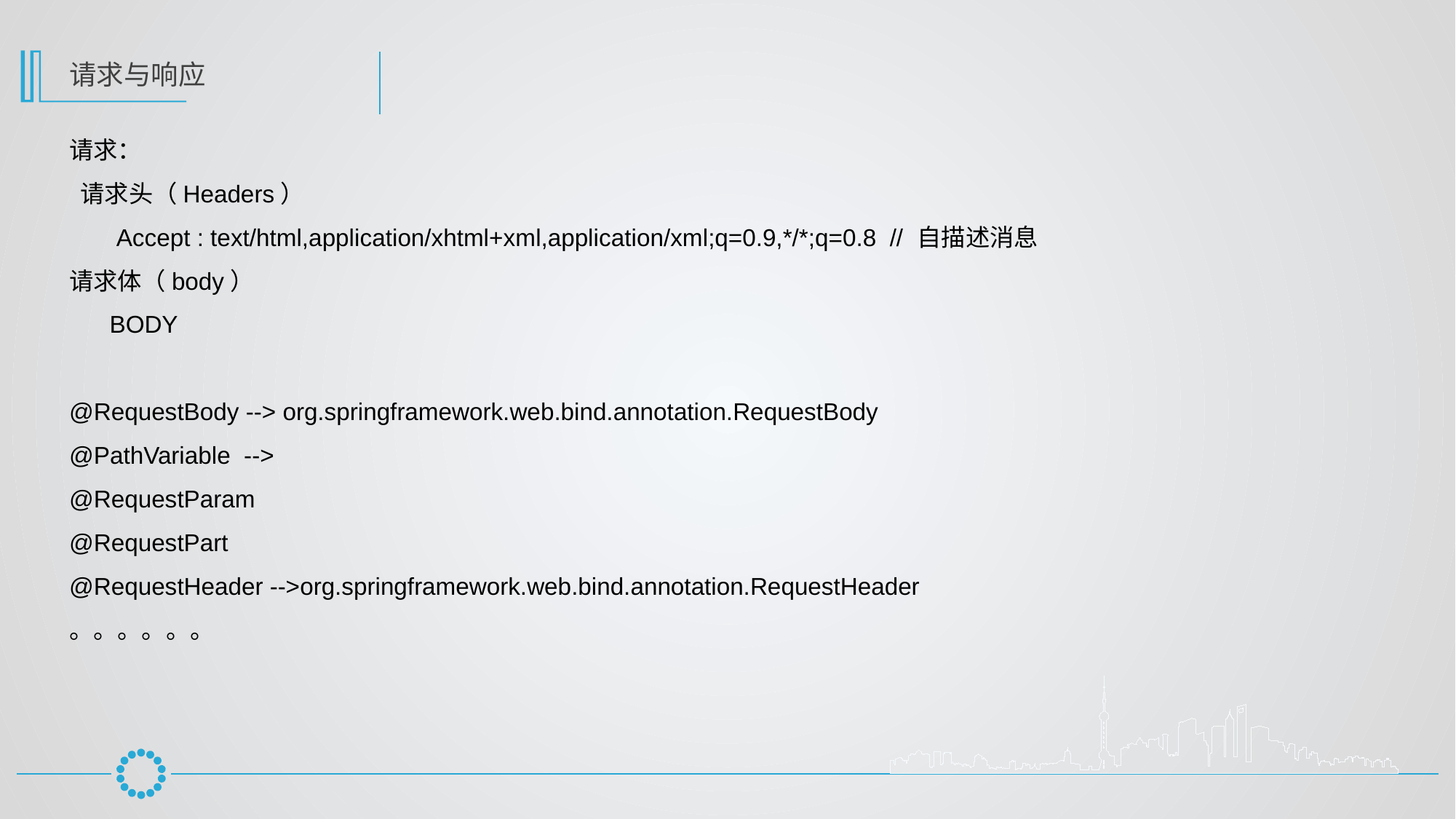

请求与响应
请求：
 请求头（Headers）
       Accept : text/html,application/xhtml+xml,application/xml;q=0.9,*/*;q=0.8  // 自描述消息
请求体（body）
      BODY

@RequestBody --> org.springframework.web.bind.annotation.RequestBody
@PathVariable  -->
@RequestParam
@RequestPart
@RequestHeader -->org.springframework.web.bind.annotation.RequestHeader
。。。。。。
4